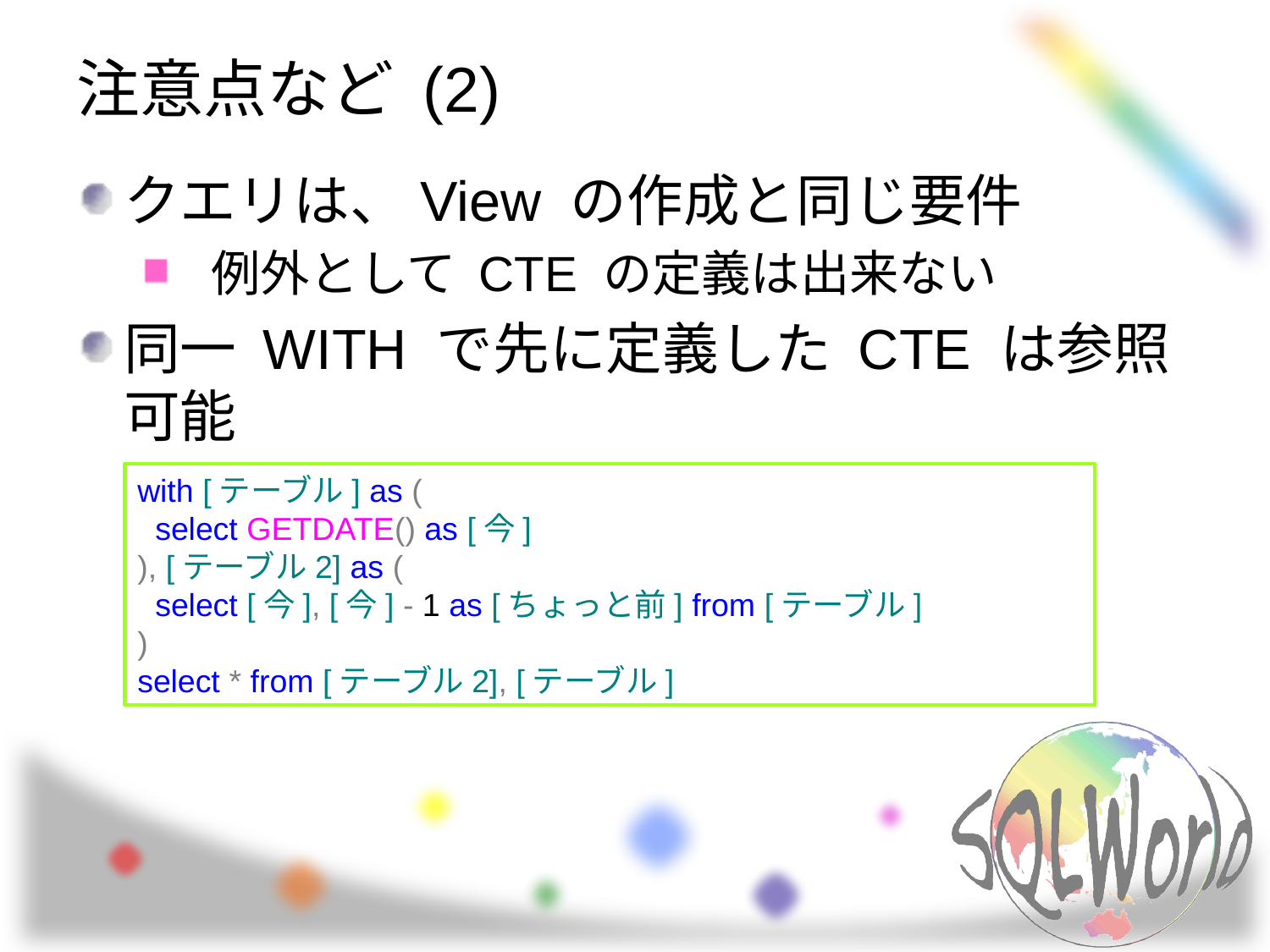

# 注意点など (2)
クエリは、View の作成と同じ要件
例外として CTE の定義は出来ない
同一 WITH で先に定義した CTE は参照可能
with [テーブル] as (
  select GETDATE() as [今]
), [テーブル2] as (
  select [今], [今] - 1 as [ちょっと前] from [テーブル]
)
select * from [テーブル2], [テーブル]